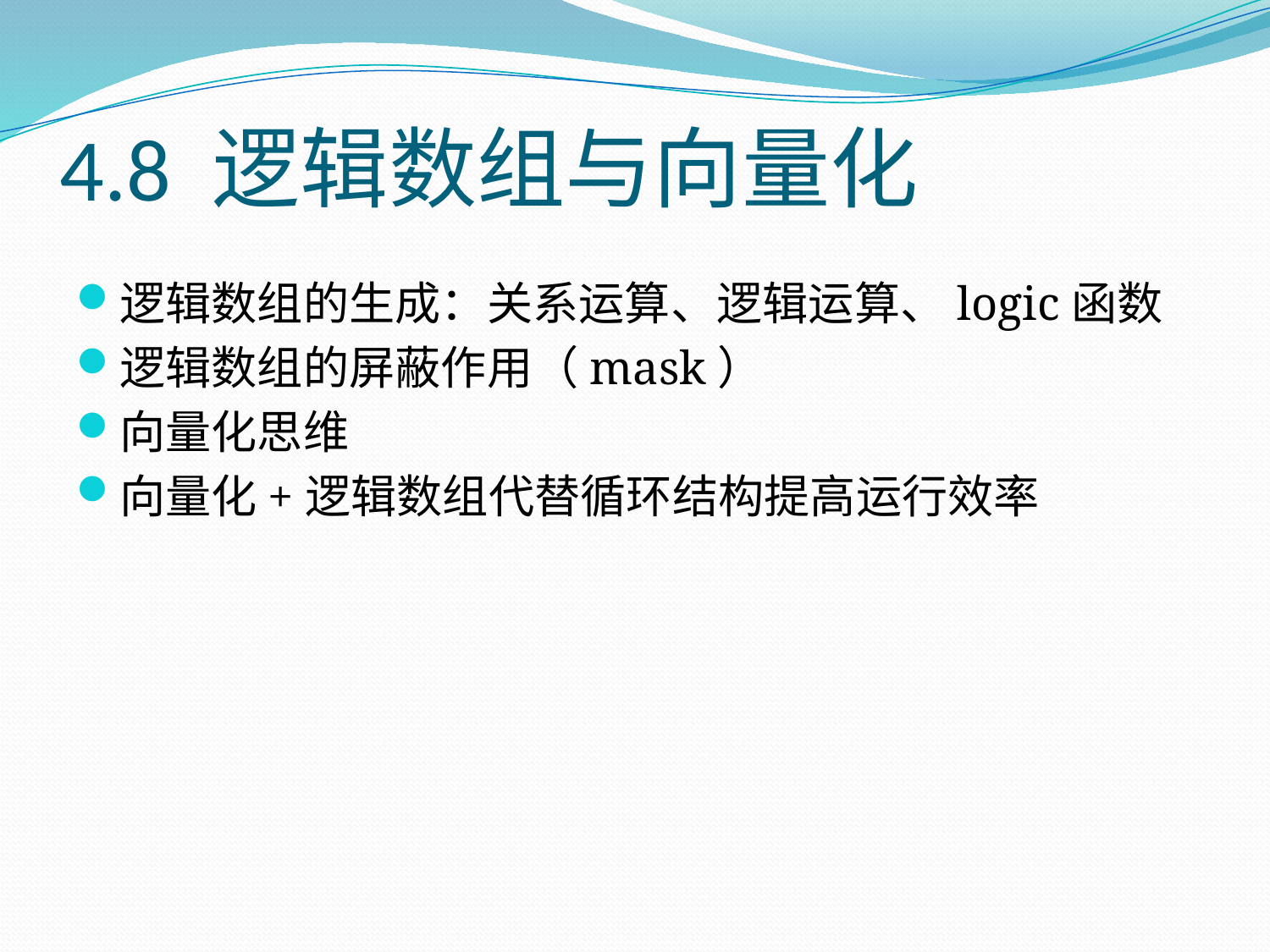

# 4.8 逻辑数组与向量化
逻辑数组的生成：关系运算、逻辑运算、logic函数
逻辑数组的屏蔽作用（mask）
向量化思维
向量化+逻辑数组代替循环结构提高运行效率